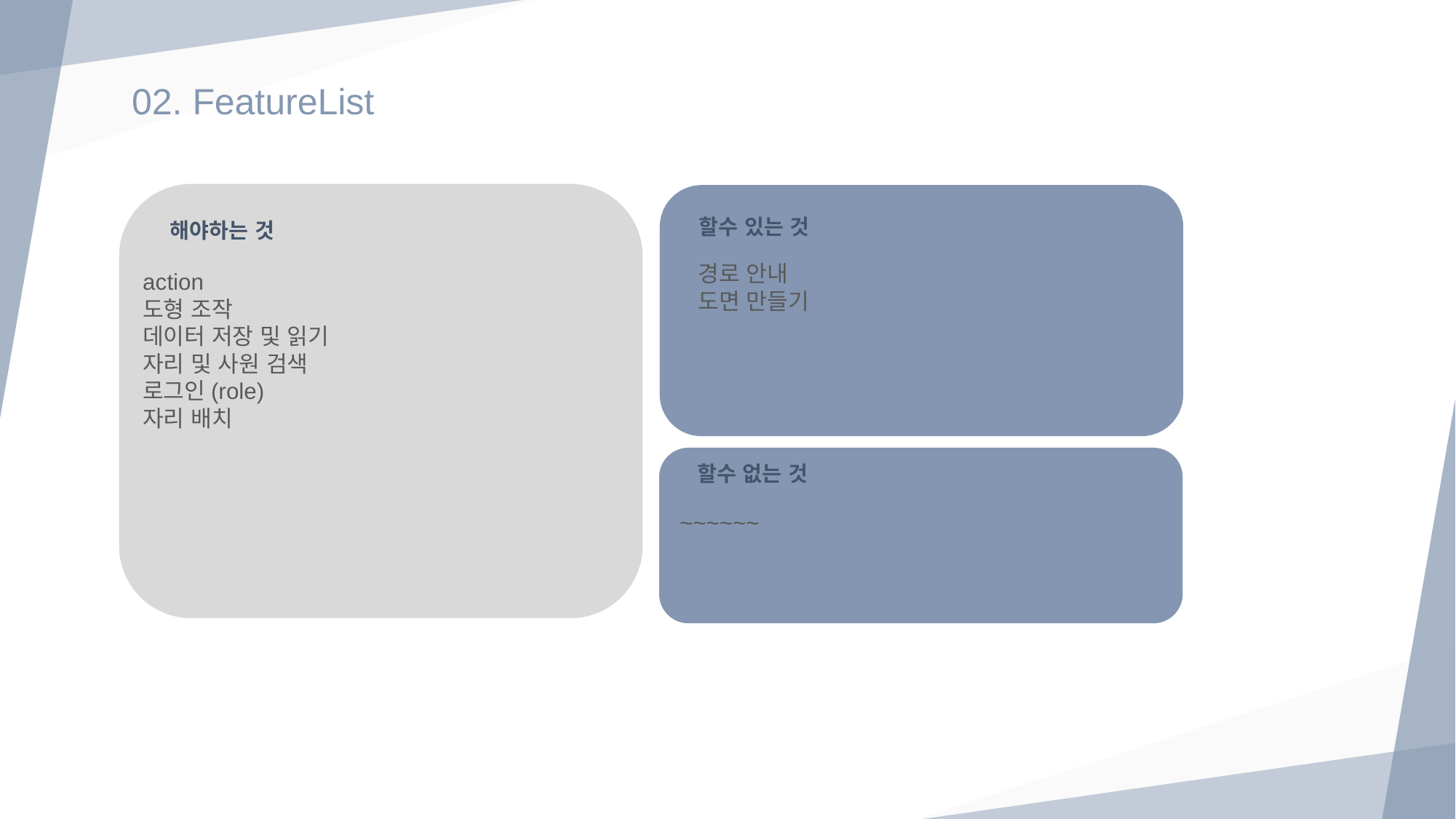

02. FeatureList

할수 있는 것
해야하는 것
경로 안내
도면 만들기
action
도형 조작
데이터 저장 및 읽기
자리 및 사원 검색
로그인(role)
자리 배치

할수 없는 것
~~~~~~